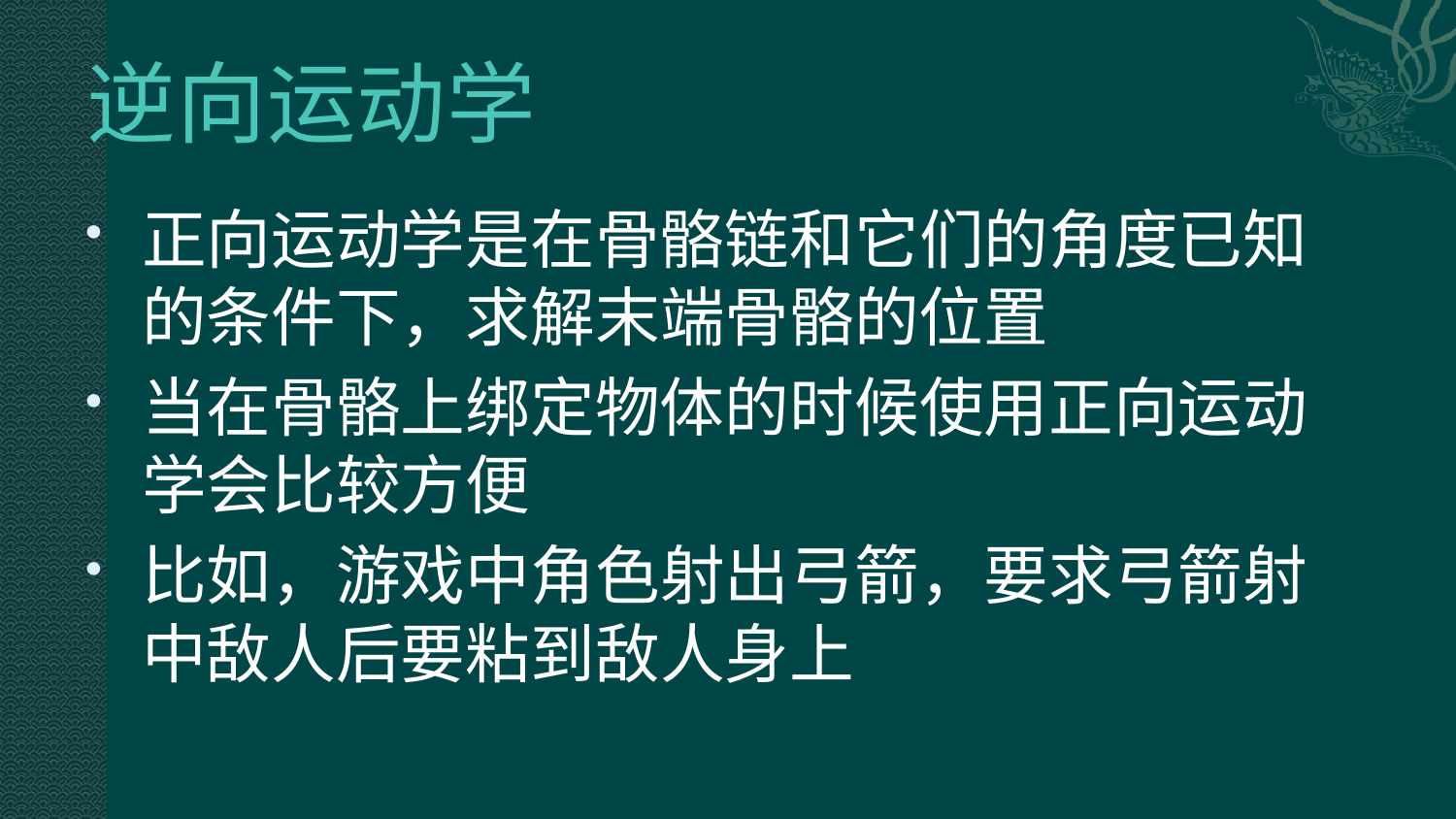

# 逆向运动学
正向运动学是在骨骼链和它们的角度已知的条件下，求解末端骨骼的位置
当在骨骼上绑定物体的时候使用正向运动学会比较方便
比如，游戏中角色射出弓箭，要求弓箭射中敌人后要粘到敌人身上